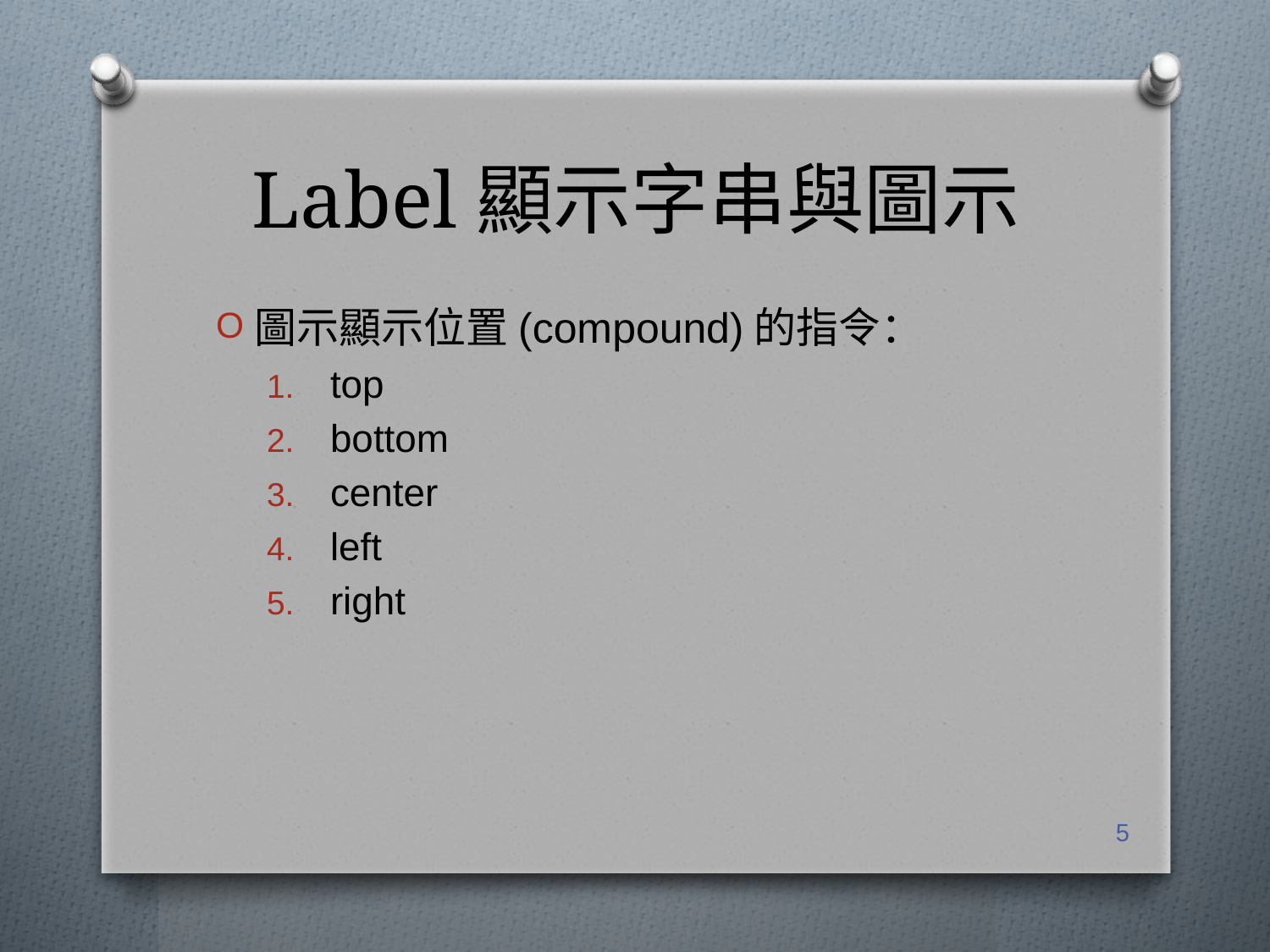

# Label顯示字串與圖示
圖示顯示位置(compound)的指令：
top
bottom
center
left
right

5